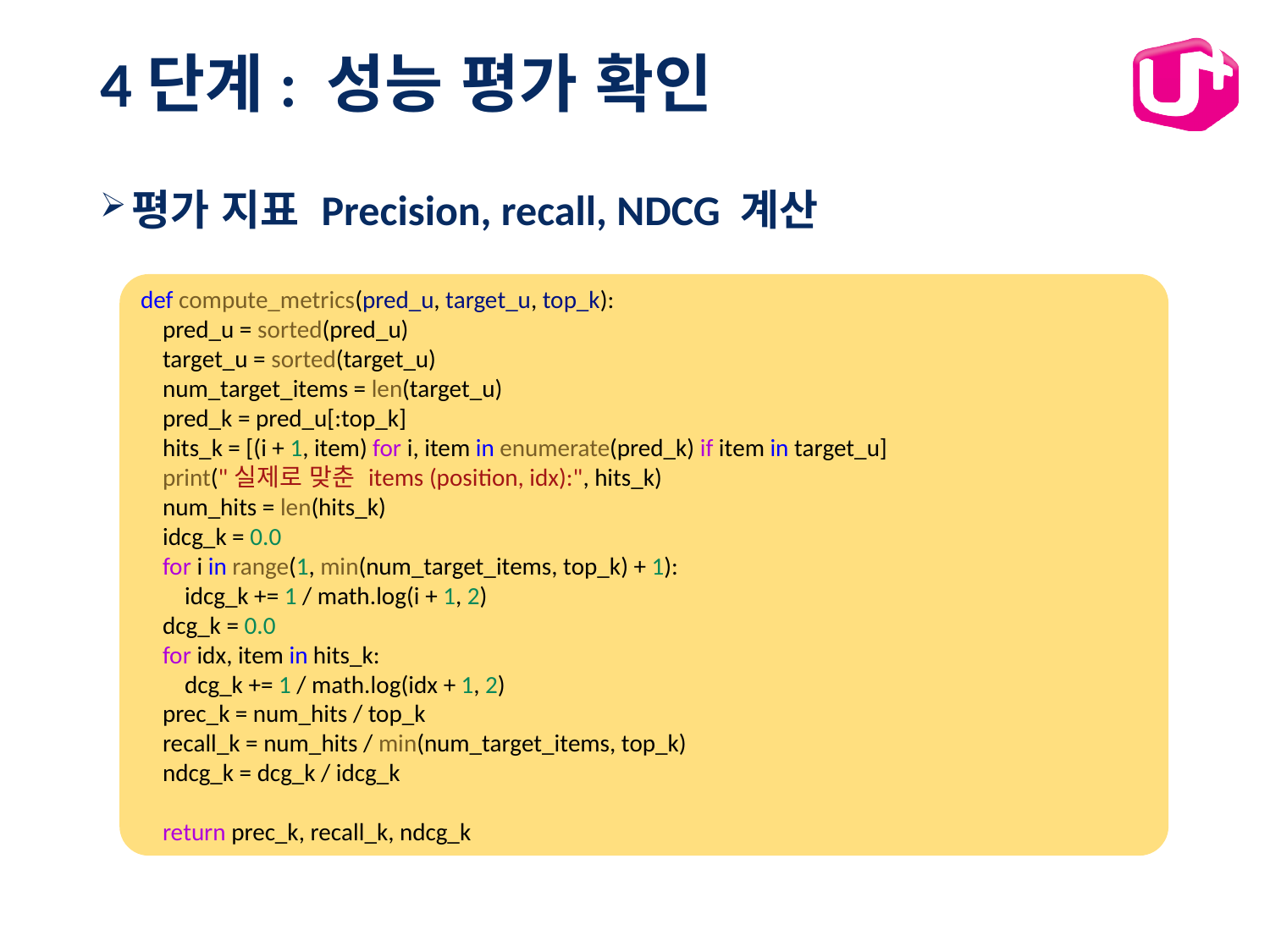

# 4단계: 성능 평가 확인
평가 지표 Precision, recall, NDCG 계산
def compute_metrics(pred_u, target_u, top_k):
    pred_u = sorted(pred_u)
    target_u = sorted(target_u)
    num_target_items = len(target_u)
    pred_k = pred_u[:top_k]
    hits_k = [(i + 1, item) for i, item in enumerate(pred_k) if item in target_u]
    print("실제로 맞춘 items (position, idx):", hits_k)
    num_hits = len(hits_k)
    idcg_k = 0.0
    for i in range(1, min(num_target_items, top_k) + 1):
        idcg_k += 1 / math.log(i + 1, 2)
    dcg_k = 0.0
    for idx, item in hits_k:
        dcg_k += 1 / math.log(idx + 1, 2)
    prec_k = num_hits / top_k
    recall_k = num_hits / min(num_target_items, top_k)
    ndcg_k = dcg_k / idcg_k
    return prec_k, recall_k, ndcg_k